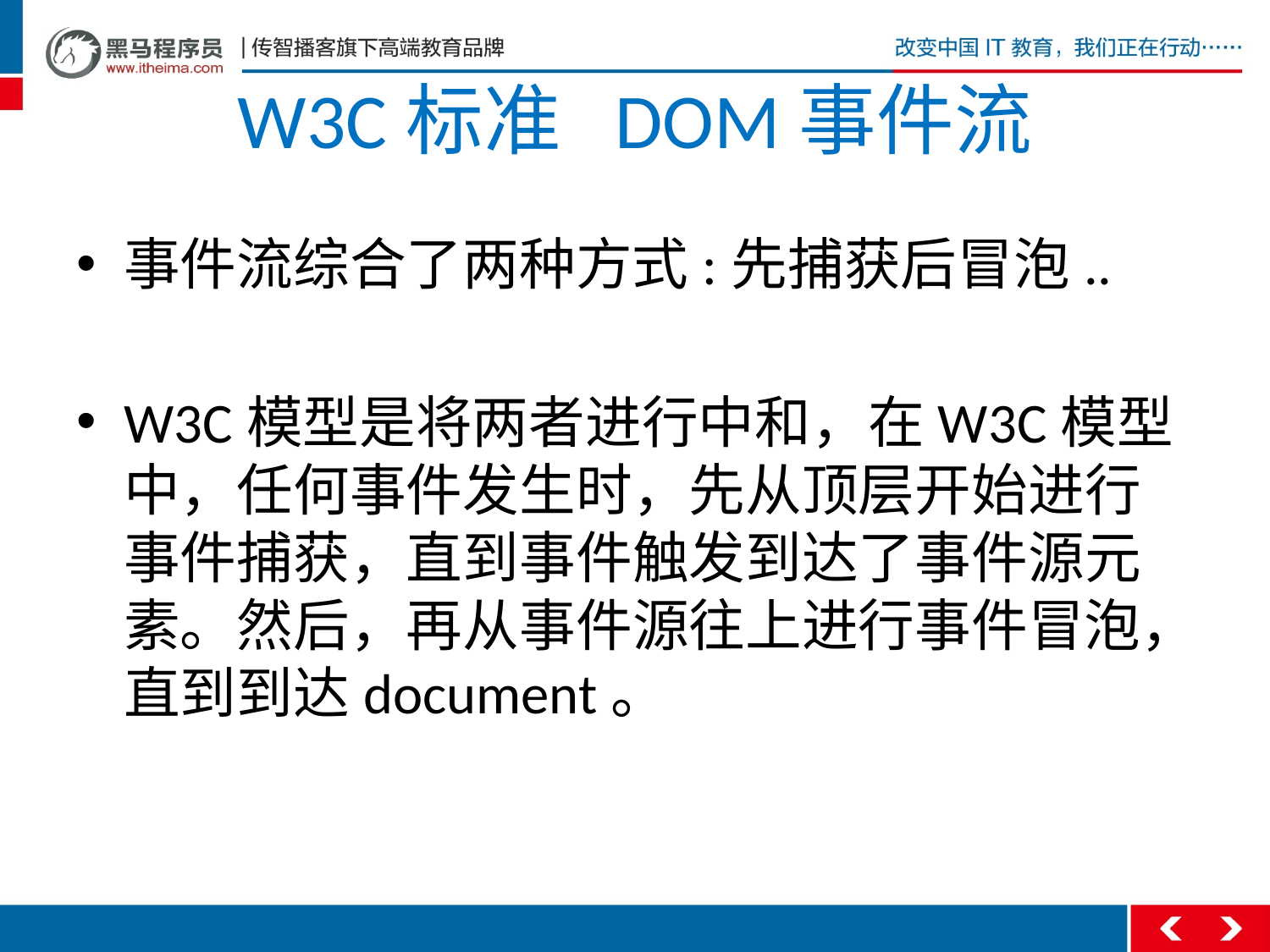

# W3C标准  DOM事件流
事件流综合了两种方式:先捕获后冒泡..

W3C模型是将两者进行中和，在W3C模型中，任何事件发生时，先从顶层开始进行事件捕获，直到事件触发到达了事件源元素。然后，再从事件源往上进行事件冒泡，直到到达document。